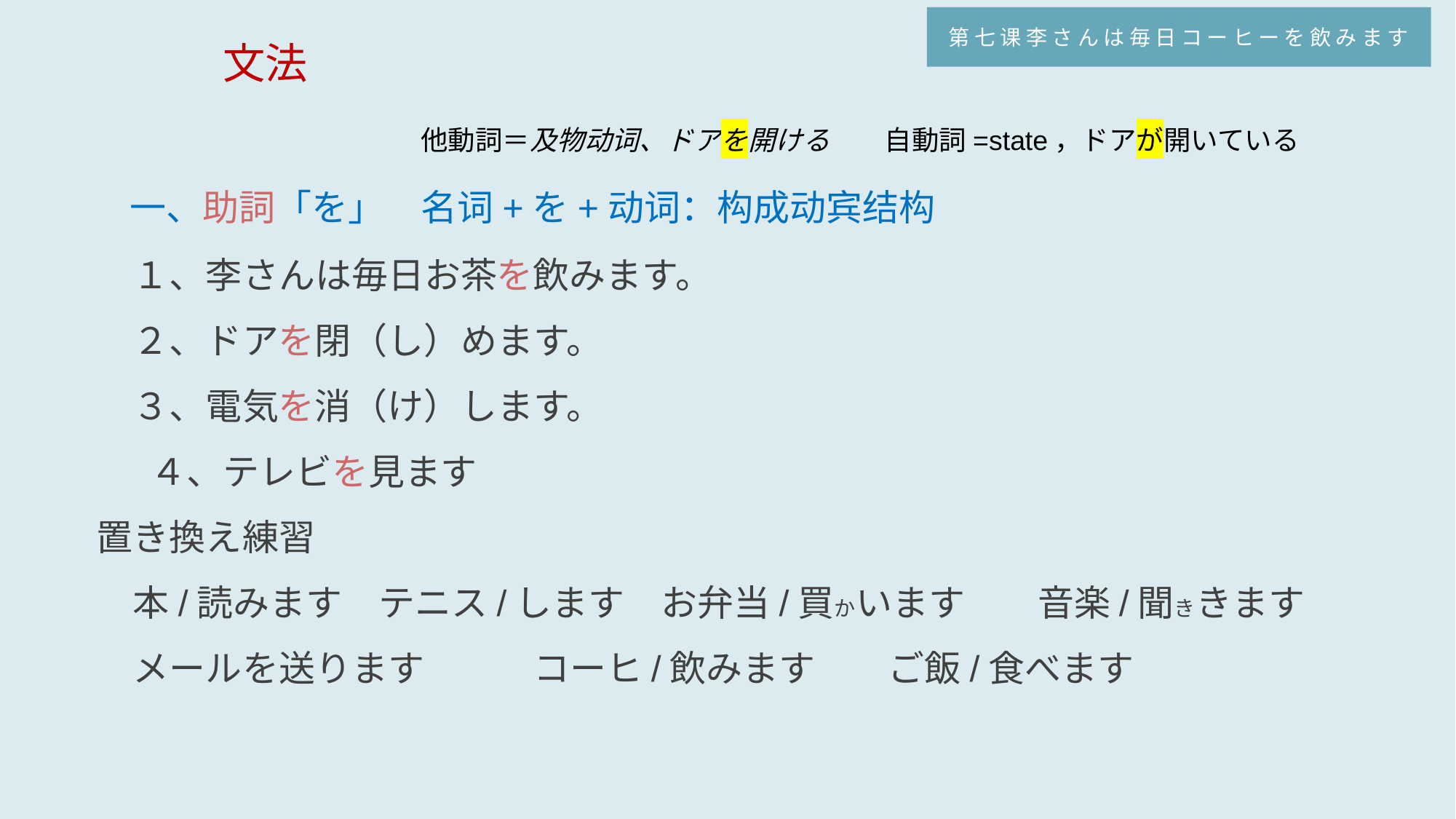

第七课李さんは毎日コーヒーを飲みます
文法
他動詞＝及物动词、ドアを開ける　　自動詞=state，ドアが開いている
  一、助詞「を」　名词+を+动词：构成动宾结构
　１、李さんは毎日お茶を飲みます。
　２、ドアを閉（し）めます。
　３、電気を消（け）します。
 　４、テレビを見ます
置き換え練習
　本/読みます　テニス/します　お弁当/買かいます　　音楽/聞ききます
　メールを送ります　　　コーヒ/飲みます　　ご飯/食べます